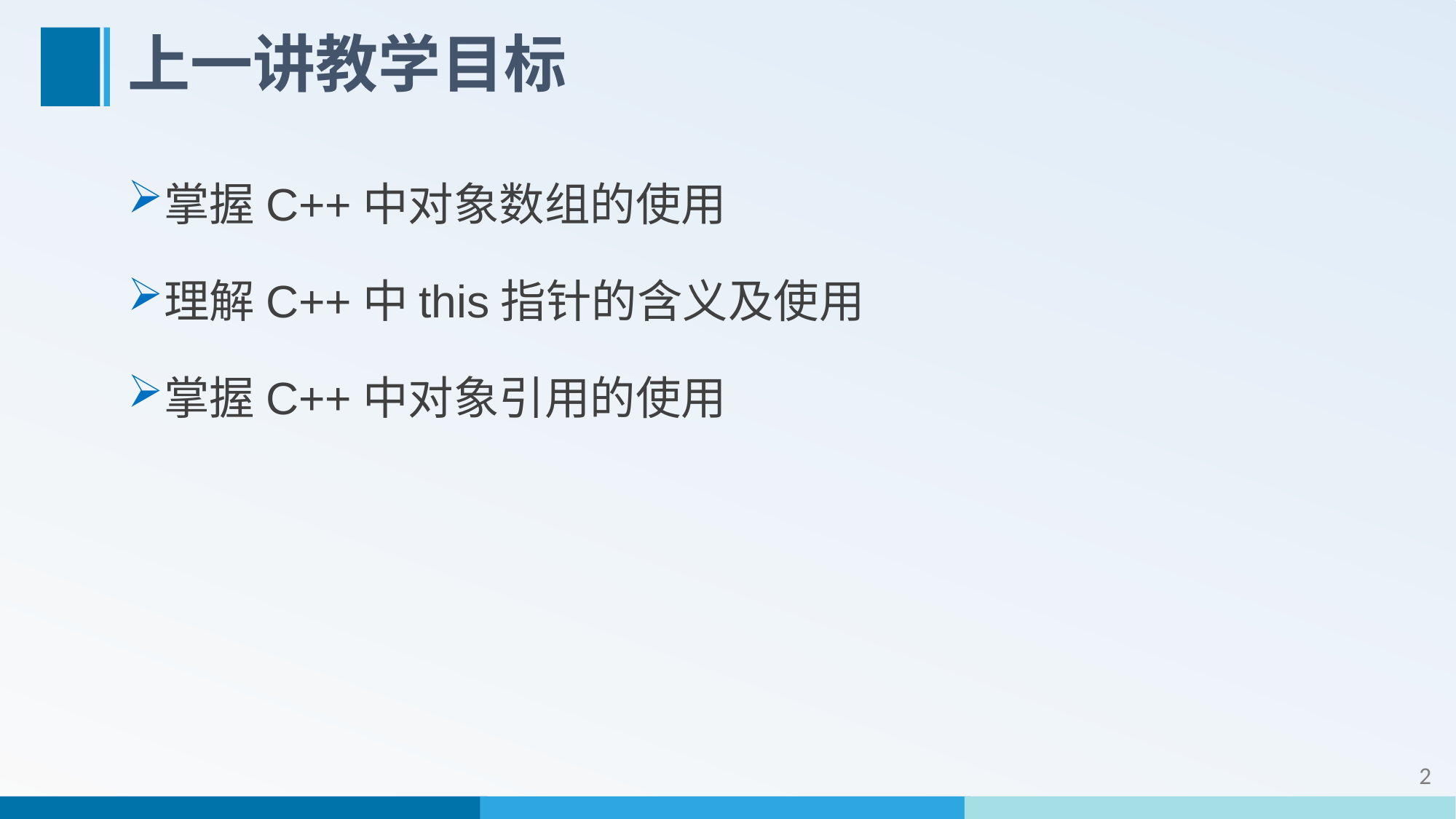

# 上一讲教学目标
掌握C++中对象数组的使用
理解C++中this指针的含义及使用
掌握C++中对象引用的使用